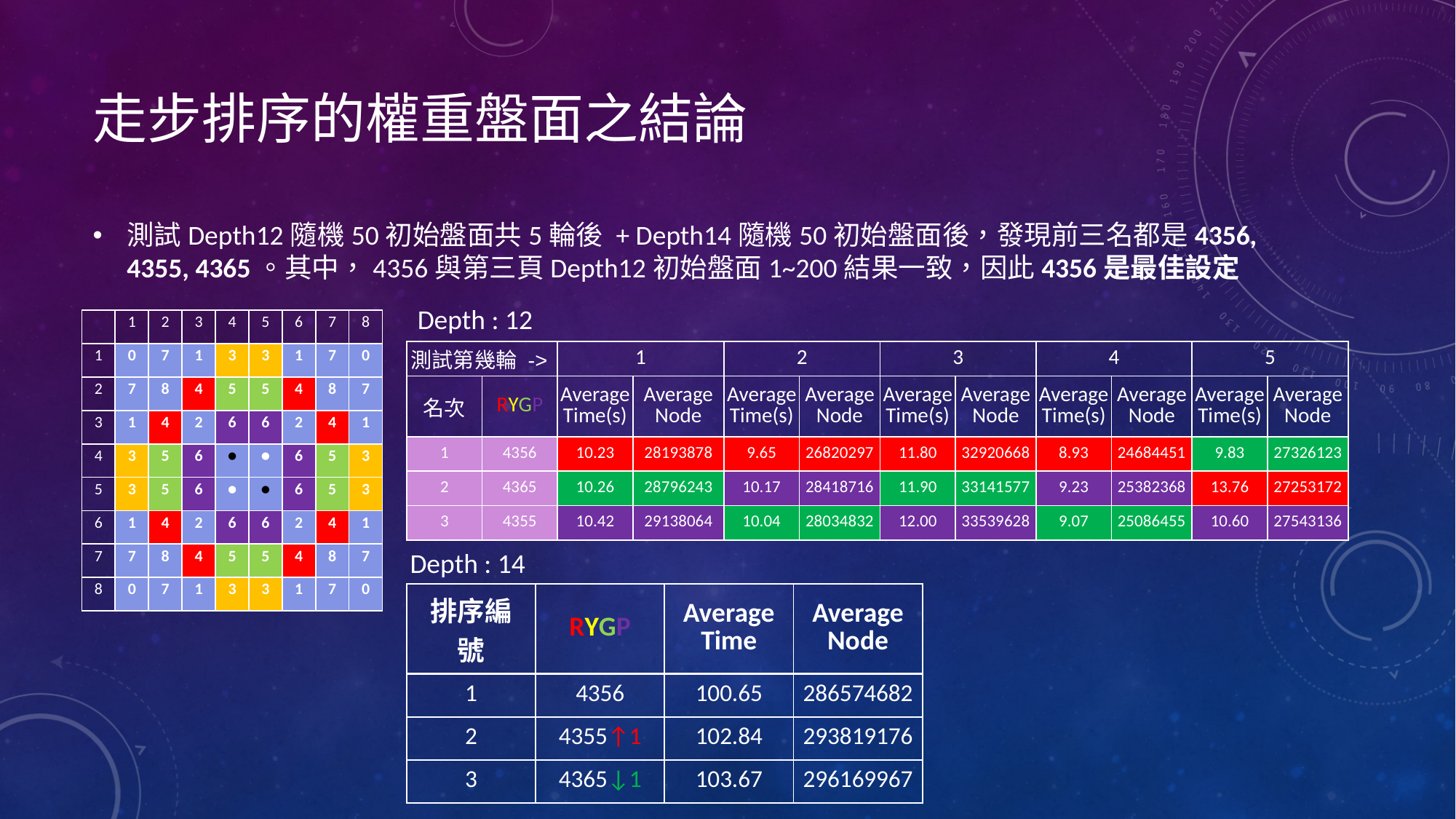

# 走步排序的權重盤面之結論
測試Depth12隨機50初始盤面共5輪後 + Depth14隨機50初始盤面後，發現前三名都是4356, 4355, 4365。其中，4356與第三頁Depth12初始盤面1~200結果一致，因此4356是最佳設定
Depth : 12
|  | 1 | 2 | 3 | 4 | 5 | 6 | 7 | 8 |
| --- | --- | --- | --- | --- | --- | --- | --- | --- |
| 1 | 0 | 7 | 1 | 3 | 3 | 1 | 7 | 0 |
| 2 | 7 | 8 | 4 | 5 | 5 | 4 | 8 | 7 |
| 3 | 1 | 4 | 2 | 6 | 6 | 2 | 4 | 1 |
| 4 | 3 | 5 | 6 | ● | ● | 6 | 5 | 3 |
| 5 | 3 | 5 | 6 | ● | ● | 6 | 5 | 3 |
| 6 | 1 | 4 | 2 | 6 | 6 | 2 | 4 | 1 |
| 7 | 7 | 8 | 4 | 5 | 5 | 4 | 8 | 7 |
| 8 | 0 | 7 | 1 | 3 | 3 | 1 | 7 | 0 |
| 測試第幾輪 -> |  | 1 |  | 2 |  | 3 |  | 4 |  | 5 |  |
| --- | --- | --- | --- | --- | --- | --- | --- | --- | --- | --- | --- |
| 名次 | RYGP | Average Time(s) | Average Node | Average Time(s) | Average Node | Average Time(s) | Average Node | Average Time(s) | Average Node | Average Time(s) | Average Node |
| 1 | 4356 | 10.23 | 28193878 | 9.65 | 26820297 | 11.80 | 32920668 | 8.93 | 24684451 | 9.83 | 27326123 |
| 2 | 4365 | 10.26 | 28796243 | 10.17 | 28418716 | 11.90 | 33141577 | 9.23 | 25382368 | 13.76 | 27253172 |
| 3 | 4355 | 10.42 | 29138064 | 10.04 | 28034832 | 12.00 | 33539628 | 9.07 | 25086455 | 10.60 | 27543136 |
Depth : 14
| 排序編號 | RYGP | Average Time | Average Node |
| --- | --- | --- | --- |
| 1 | 4356 | 100.65 | 286574682 |
| 2 | 4355↑1 | 102.84 | 293819176 |
| 3 | 4365↓1 | 103.67 | 296169967 |